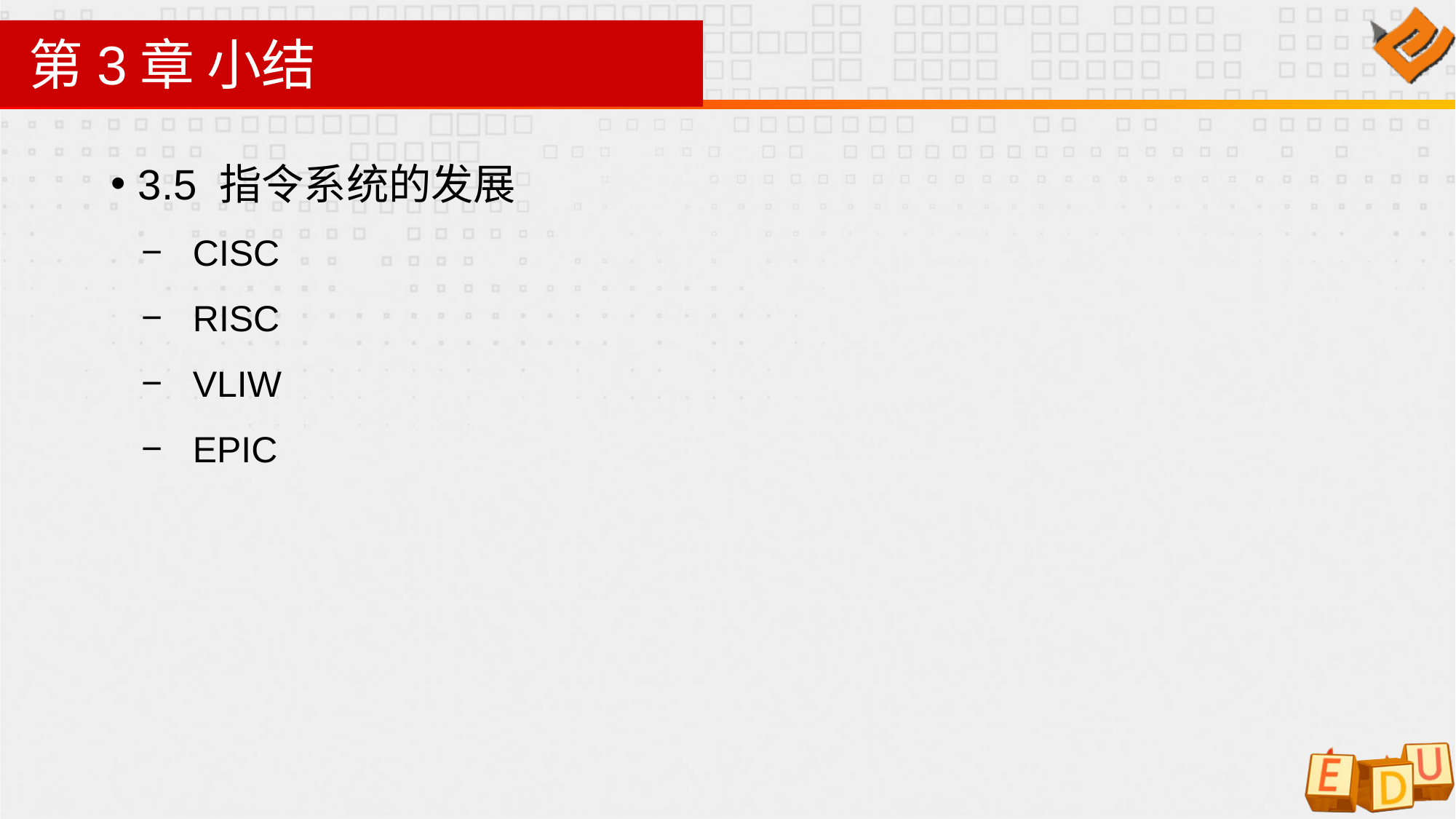

# 第3章 小结
3.5 指令系统的发展
CISC
RISC
VLIW
EPIC